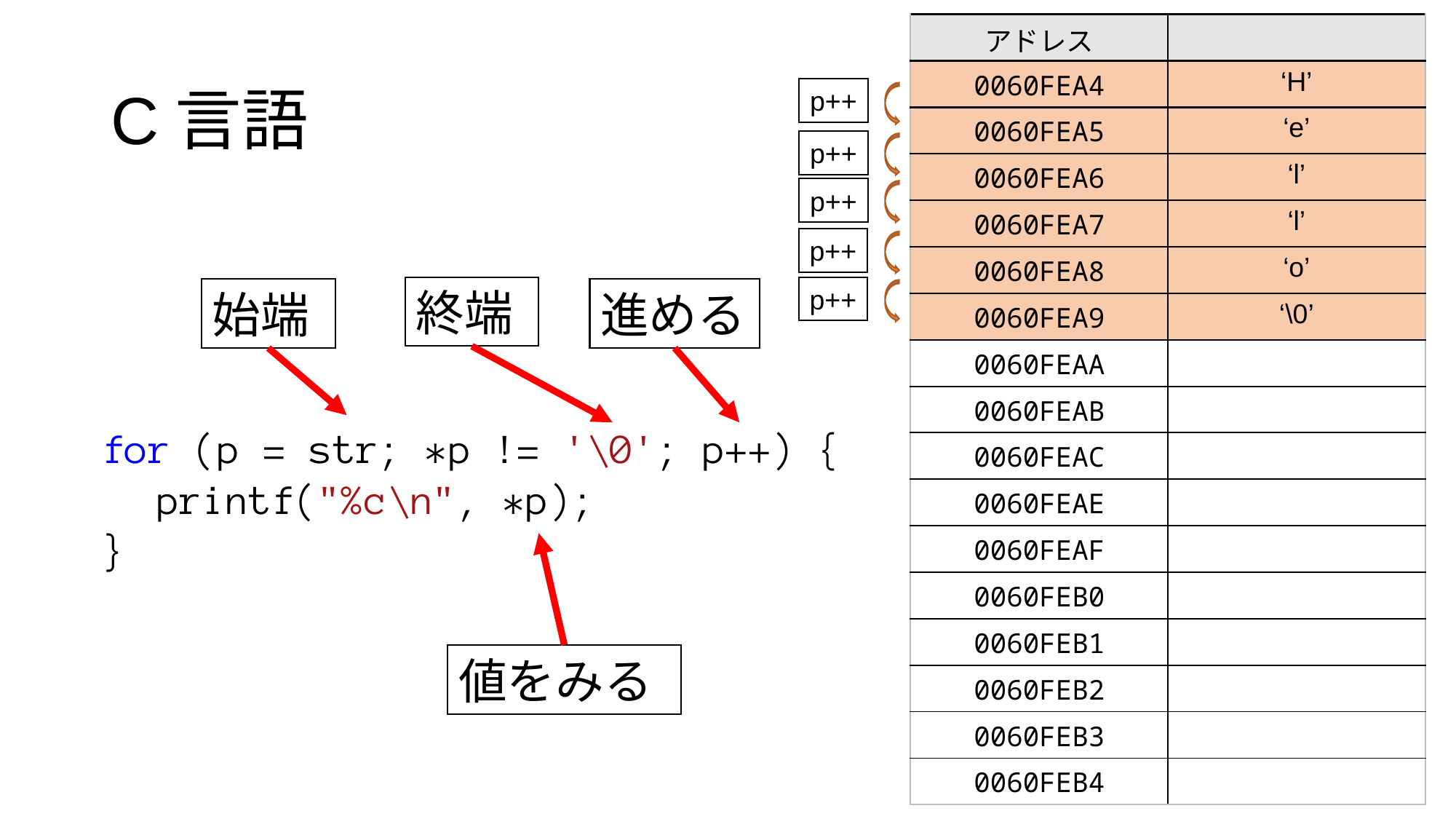

| アドレス |  |
| --- | --- |
| 0060FEA4 | ‘H’ |
| 0060FEA5 | ‘e’ |
| 0060FEA6 | ‘l’ |
| 0060FEA7 | ‘l’ |
| 0060FEA8 | ‘o’ |
| 0060FEA9 | ‘\0’ |
| 0060FEAA |  |
| 0060FEAB |  |
| 0060FEAC |  |
| 0060FEAE |  |
| 0060FEAF |  |
| 0060FEB0 |  |
| 0060FEB1 |  |
| 0060FEB2 |  |
| 0060FEB3 |  |
| 0060FEB4 |  |
# C言語
p++

p++

p++

p++

p++
終端
始端
進める

for (p = str; *p != '\0'; p++) {
printf("%c\n", *p);
}
値をみる